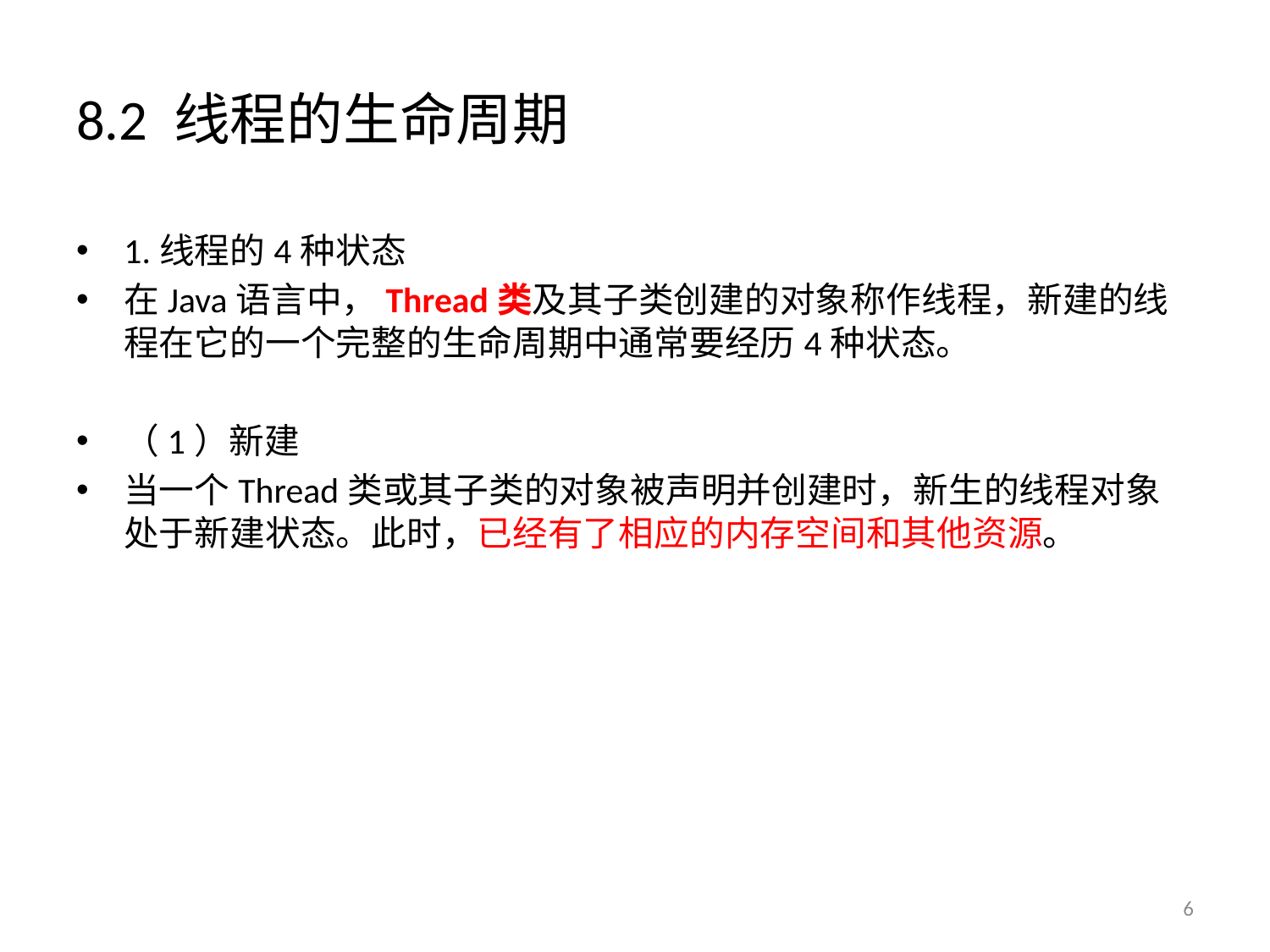

# 8.2 线程的生命周期
1.线程的4种状态
在Java语言中，Thread类及其子类创建的对象称作线程，新建的线程在它的一个完整的生命周期中通常要经历4种状态。

（1）新建
当一个Thread类或其子类的对象被声明并创建时，新生的线程对象处于新建状态。此时，已经有了相应的内存空间和其他资源。

6